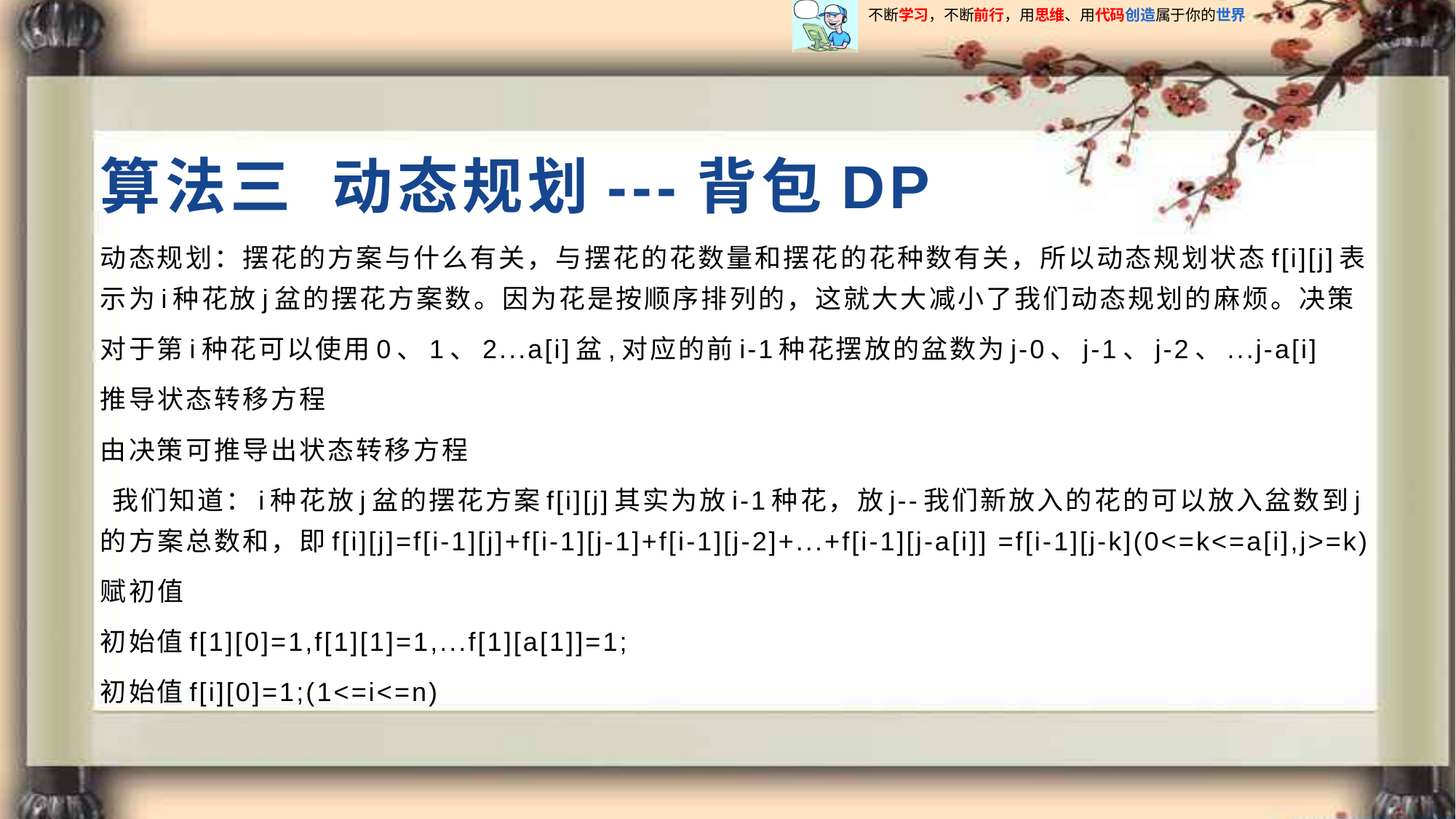

# 算法三  动态规划---背包DP
动态规划：摆花的方案与什么有关，与摆花的花数量和摆花的花种数有关，所以动态规划状态f[i][j]表示为i种花放j盆的摆花方案数。因为花是按顺序排列的，这就大大减小了我们动态规划的麻烦。决策
对于第i种花可以使用0、1、2...a[i]盆,对应的前i-1种花摆放的盆数为j-0、j-1、j-2、...j-a[i]
推导状态转移方程
由决策可推导出状态转移方程
 我们知道：i种花放j盆的摆花方案f[i][j]其实为放i-1种花，放j--我们新放入的花的可以放入盆数到j的方案总数和，即f[i][j]=f[i-1][j]+f[i-1][j-1]+f[i-1][j-2]+...+f[i-1][j-a[i]] =f[i-1][j-k](0<=k<=a[i],j>=k)
赋初值
初始值f[1][0]=1,f[1][1]=1,...f[1][a[1]]=1;
初始值f[i][0]=1;(1<=i<=n)